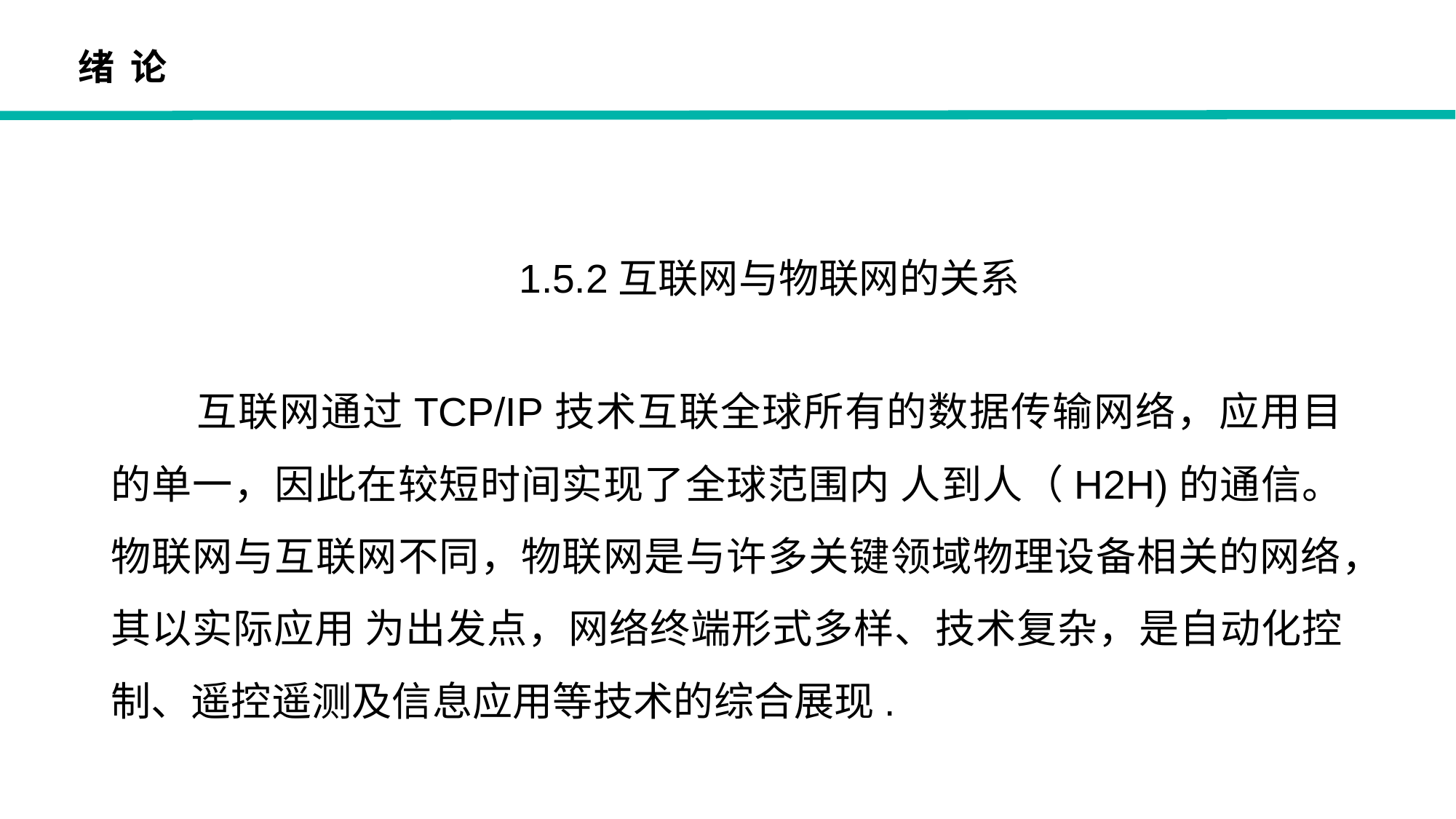

1.5.2互联网与物联网的关系
互联网通过TCP/IP技术互联全球所有的数据传输网络，应用目的单一，因此在较短时间实现了全球范围内 人到人（H2H)的通信。物联网与互联网不同，物联网是与许多关键领域物理设备相关的网络，其以实际应用 为出发点，网络终端形式多样、技术复杂，是自动化控 制、遥控遥测及信息应用等技术的综合展现.